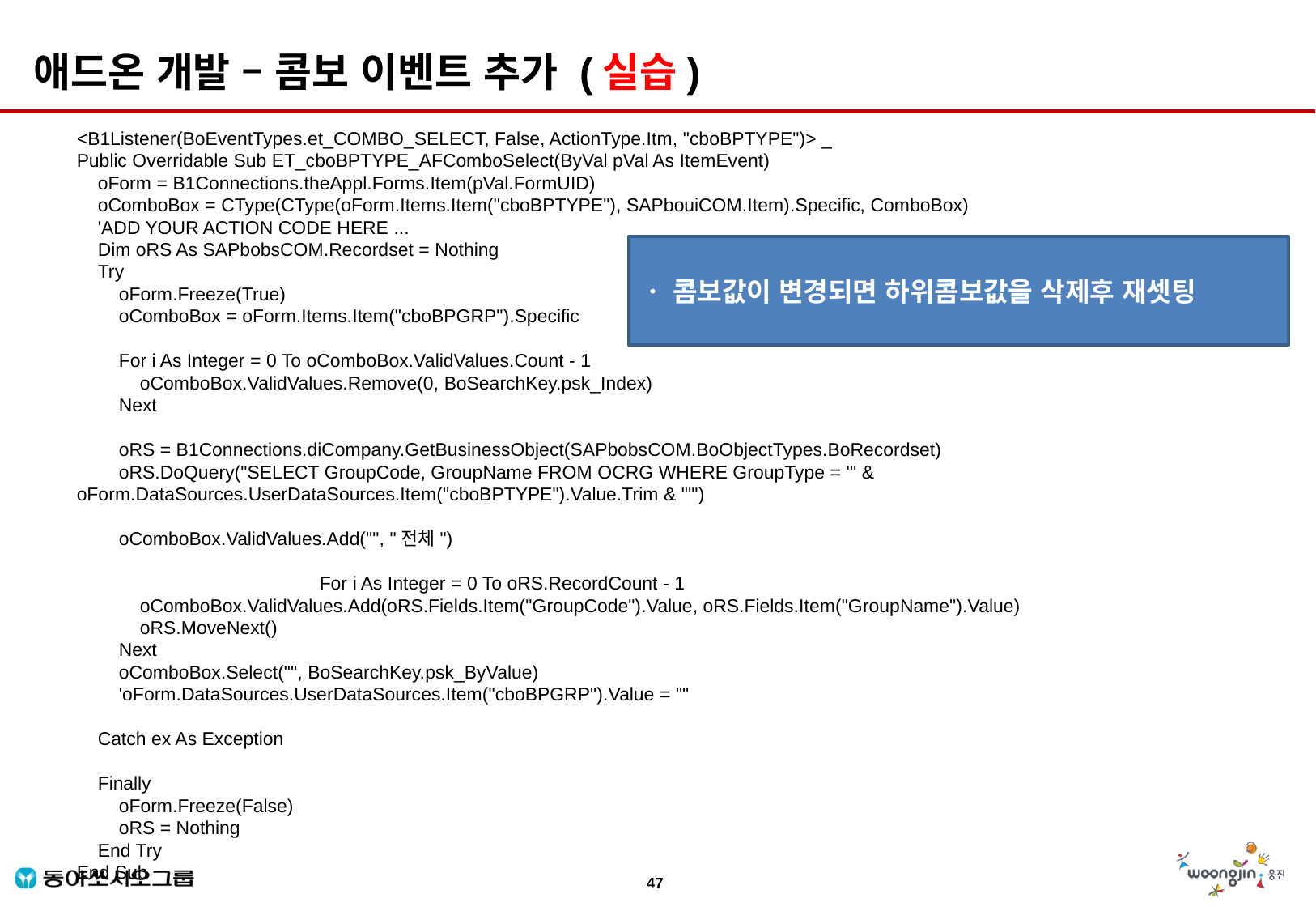

애드온 개발 – 콤보 이벤트 추가 (실습)
<B1Listener(BoEventTypes.et_COMBO_SELECT, False, ActionType.Itm, "cboBPTYPE")> _
Public Overridable Sub ET_cboBPTYPE_AFComboSelect(ByVal pVal As ItemEvent)
    oForm = B1Connections.theAppl.Forms.Item(pVal.FormUID)
    oComboBox = CType(CType(oForm.Items.Item("cboBPTYPE"), SAPbouiCOM.Item).Specific, ComboBox)
    'ADD YOUR ACTION CODE HERE ...
    Dim oRS As SAPbobsCOM.Recordset = Nothing
    Try
        oForm.Freeze(True)
        oComboBox = oForm.Items.Item("cboBPGRP").Specific

        For i As Integer = 0 To oComboBox.ValidValues.Count - 1
            oComboBox.ValidValues.Remove(0, BoSearchKey.psk_Index)
        Next

        oRS = B1Connections.diCompany.GetBusinessObject(SAPbobsCOM.BoObjectTypes.BoRecordset)
        oRS.DoQuery("SELECT GroupCode, GroupName FROM OCRG WHERE GroupType = '" &       oForm.DataSources.UserDataSources.Item("cboBPTYPE").Value.Trim & "'")

        oComboBox.ValidValues.Add("", "전체")

		For i As Integer = 0 To oRS.RecordCount - 1
            oComboBox.ValidValues.Add(oRS.Fields.Item("GroupCode").Value, oRS.Fields.Item("GroupName").Value)
            oRS.MoveNext()
        Next
        oComboBox.Select("", BoSearchKey.psk_ByValue)
        'oForm.DataSources.UserDataSources.Item("cboBPGRP").Value = ""

    Catch ex As Exception

    Finally
        oForm.Freeze(False)
        oRS = Nothing
    End Try
End Sub

ㆍ 콤보값이 변경되면 하위콤보값을 삭제후 재셋팅